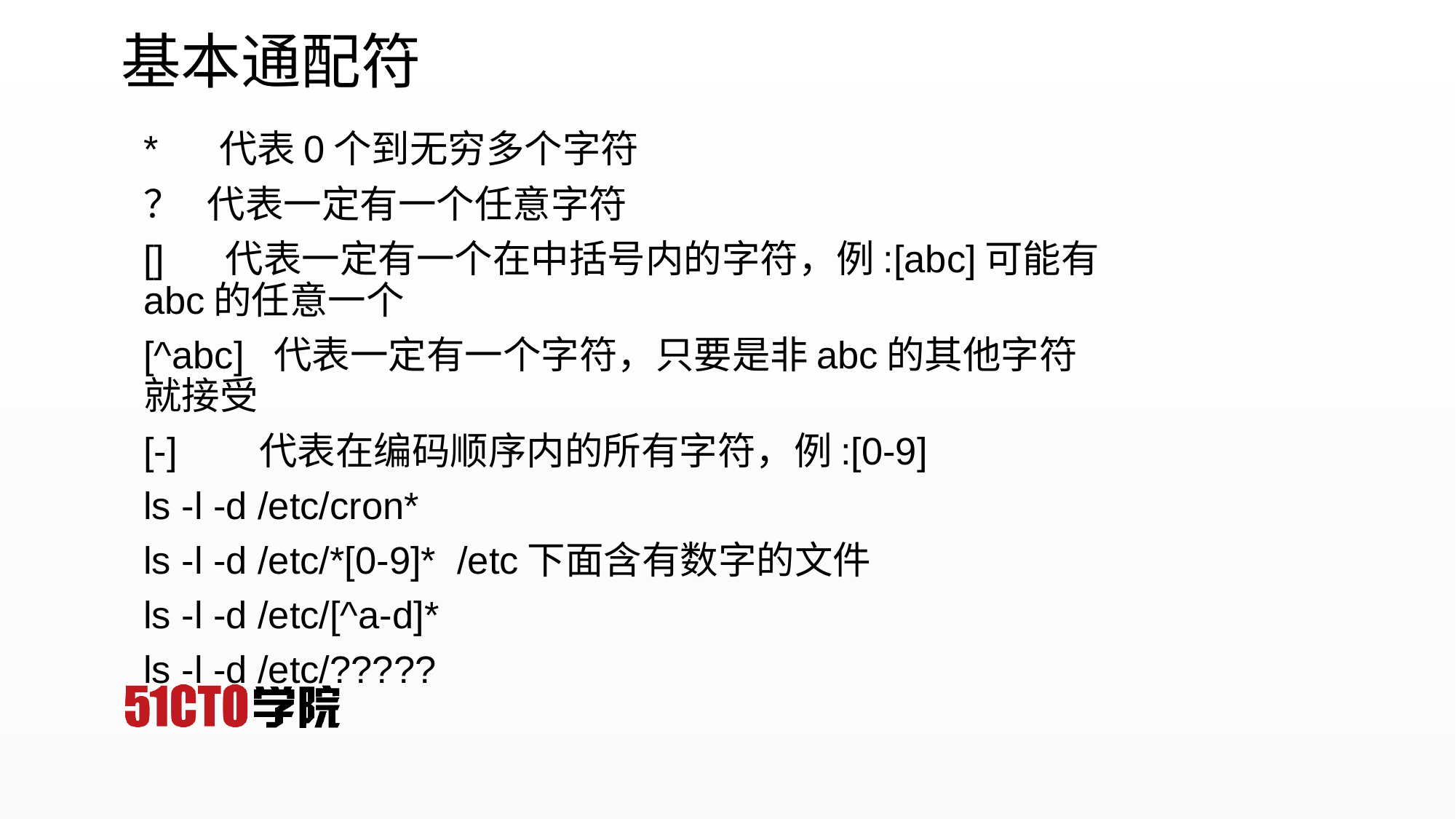

# 基本通配符
*     代表0个到无穷多个字符
？   代表一定有一个任意字符
[]     代表一定有一个在中括号内的字符，例:[abc]可能有abc的任意一个
[^abc]  代表一定有一个字符，只要是非abc的其他字符就接受
[-]       代表在编码顺序内的所有字符，例:[0-9]
ls -l -d /etc/cron*
ls -l -d /etc/*[0-9]*  /etc下面含有数字的文件
ls -l -d /etc/[^a-d]*
ls -l -d /etc/?????